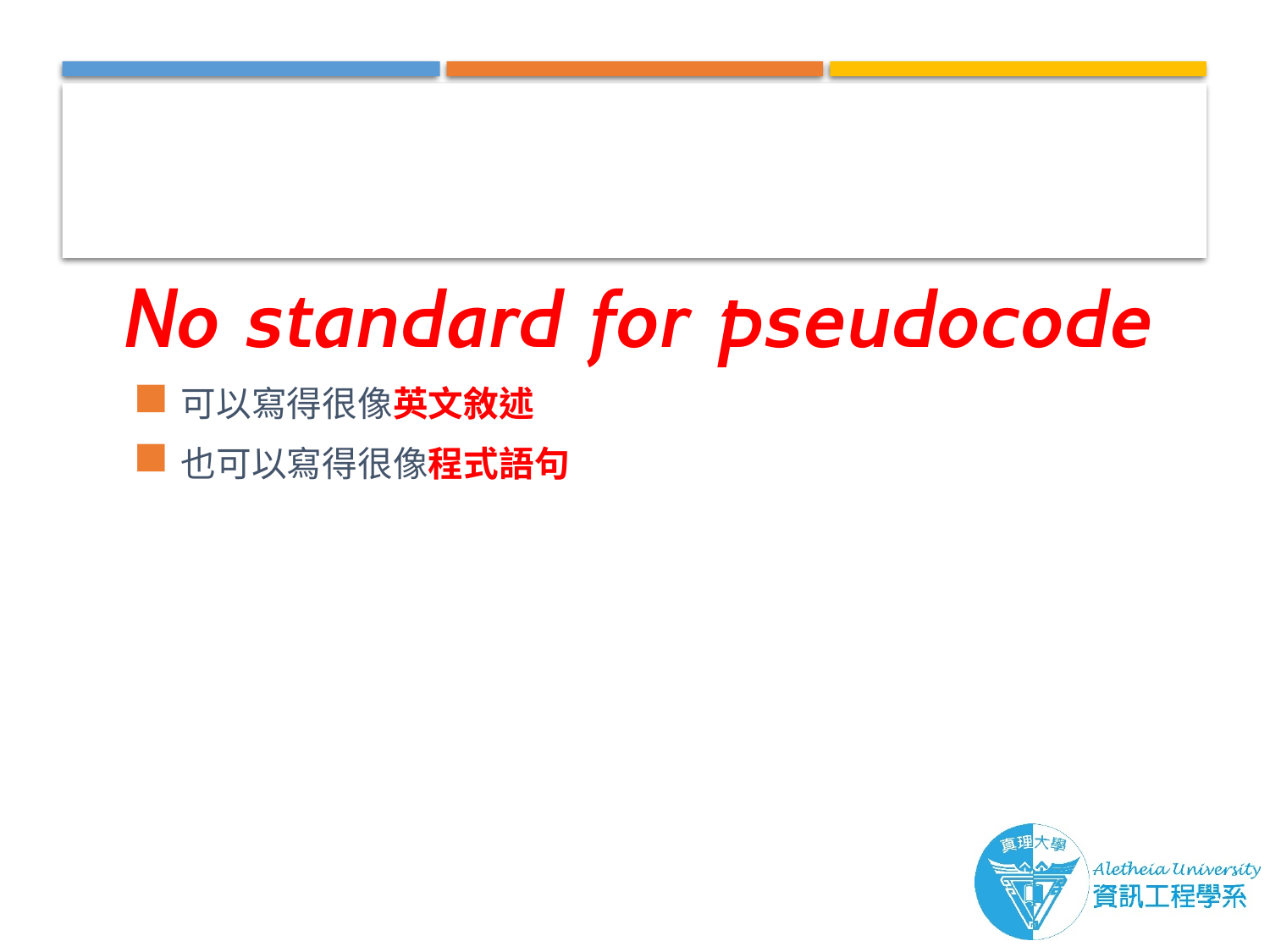

#
No standard for pseudocode
可以寫得很像英文敘述
也可以寫得很像程式語句